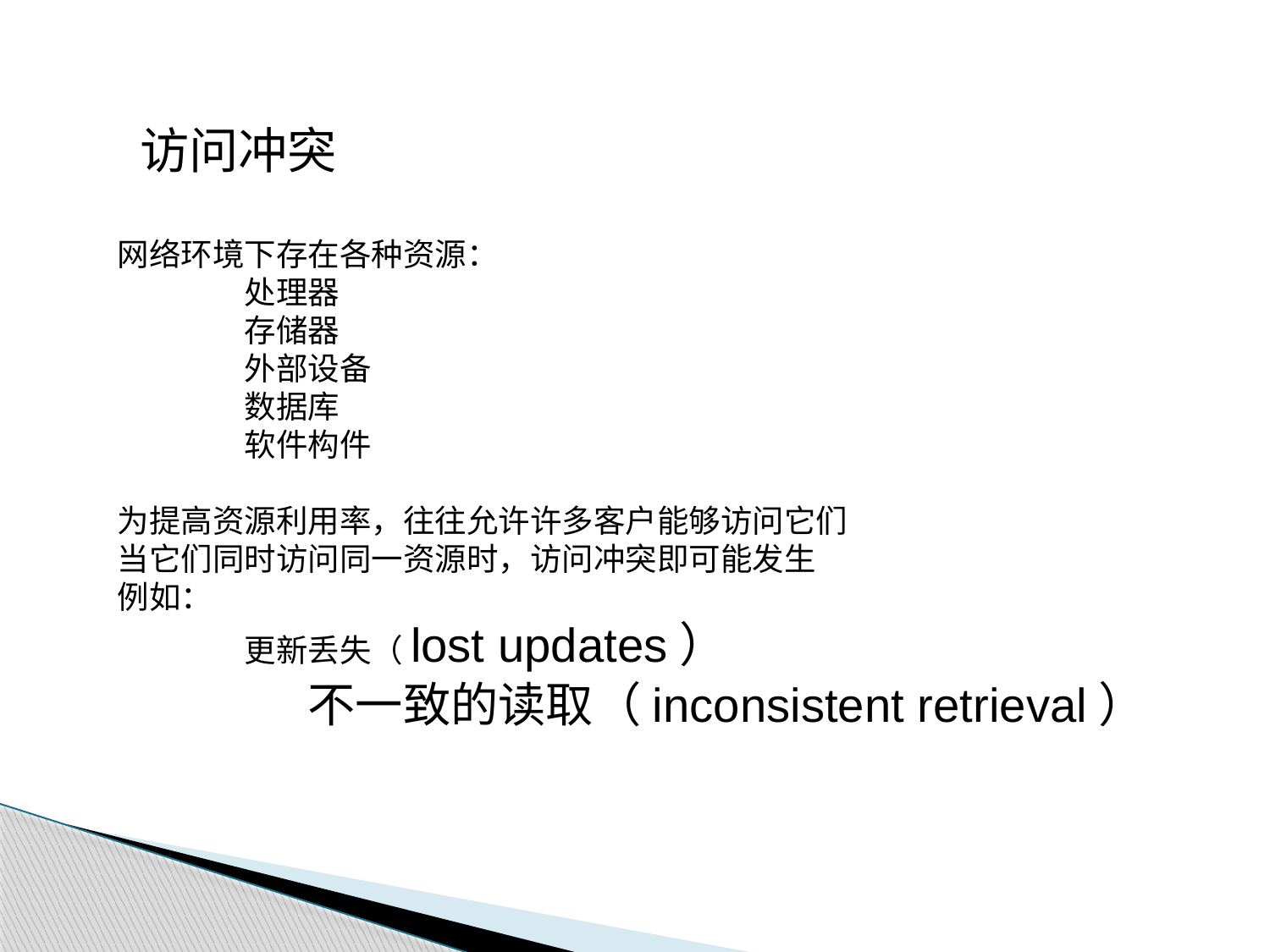

访问冲突
网络环境下存在各种资源：
	处理器
	存储器
	外部设备
	数据库
	软件构件

为提高资源利用率，往往允许许多客户能够访问它们
当它们同时访问同一资源时，访问冲突即可能发生
例如：
	更新丢失（lost updates）
	不一致的读取（inconsistent retrieval）